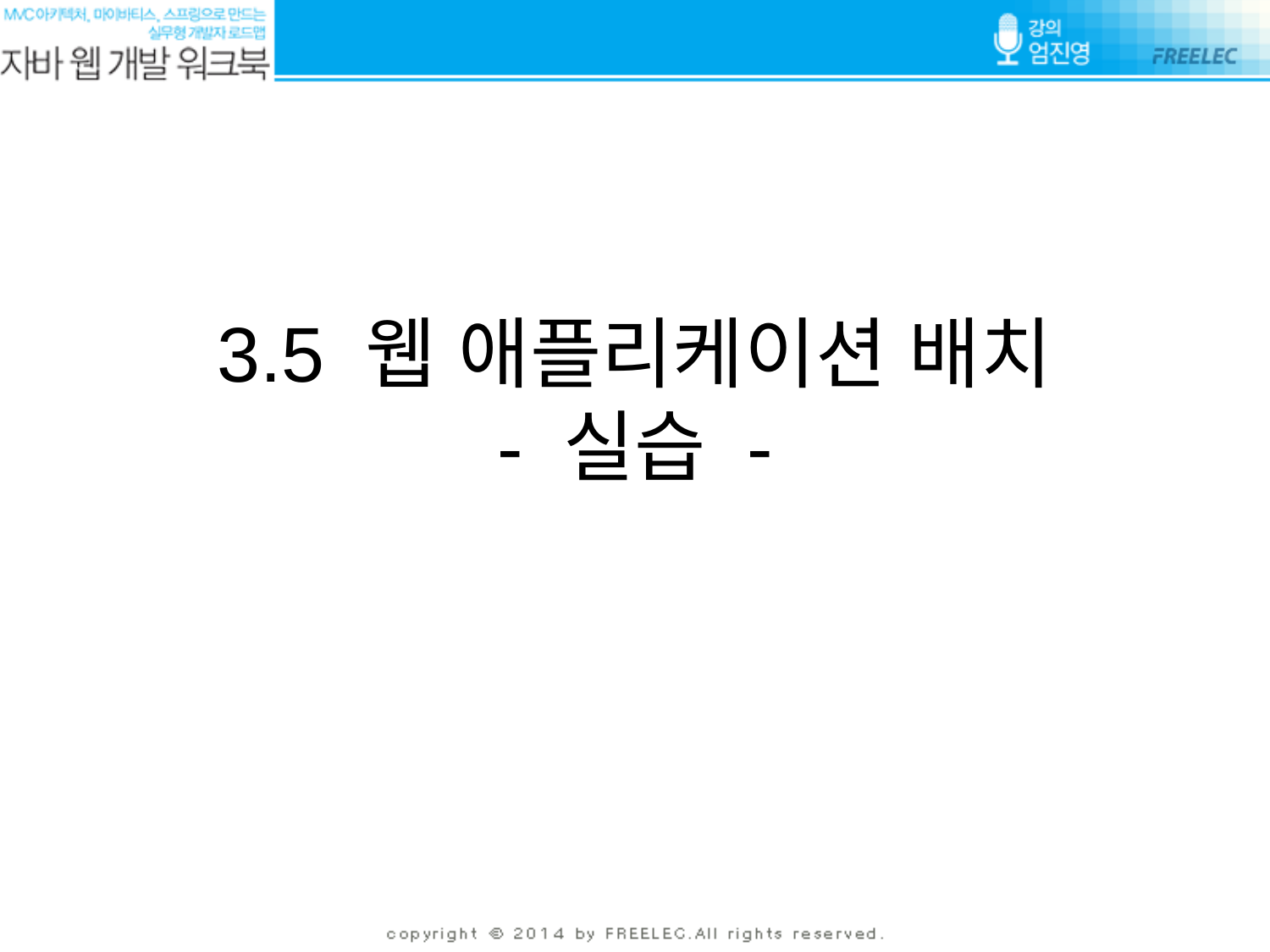

# 3.5 웹 애플리케이션 배치 - 실습 -